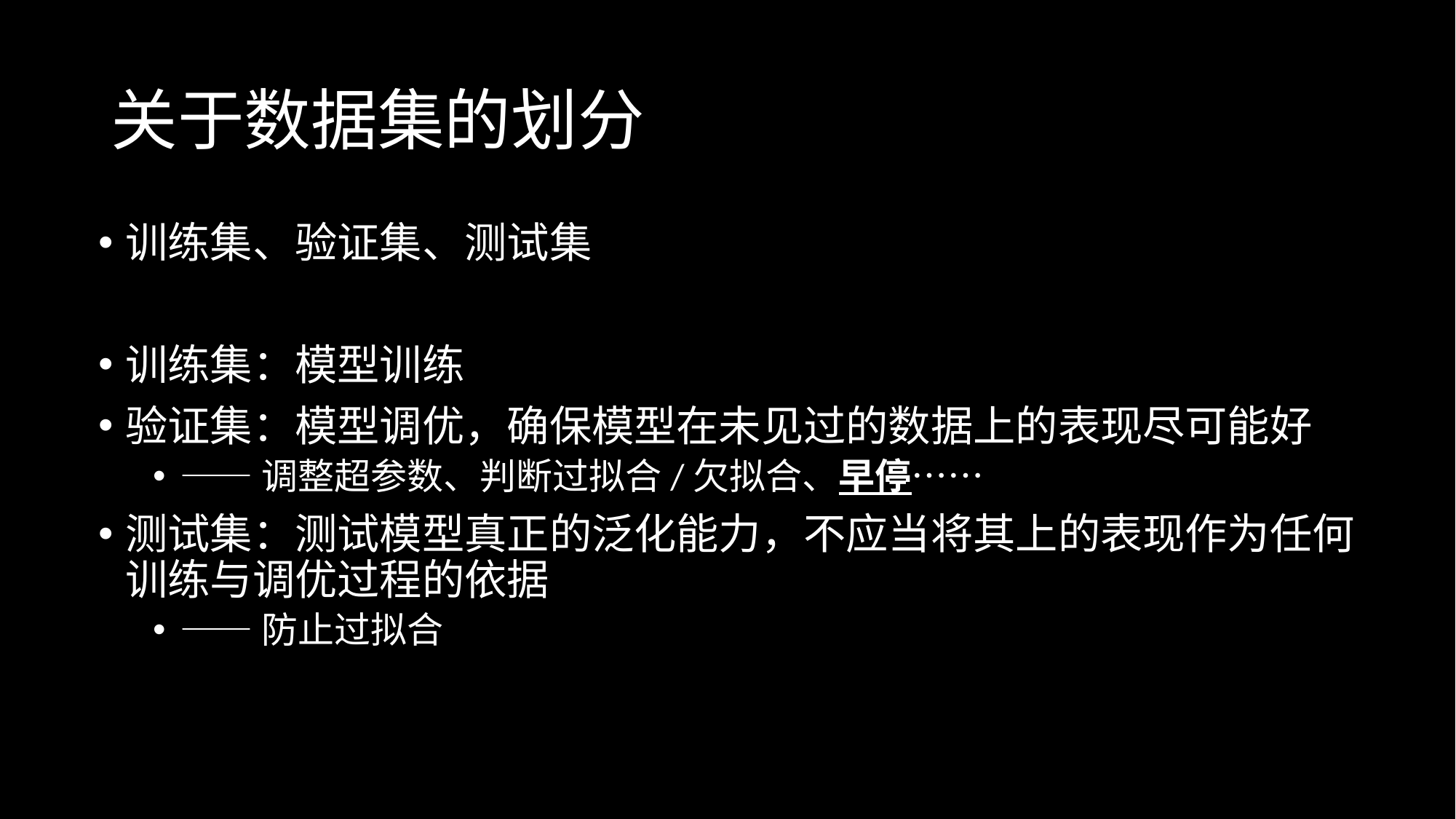

# 关于数据集的划分
训练集、验证集、测试集

训练集：模型训练
验证集：模型调优，确保模型在未见过的数据上的表现尽可能好
——调整超参数、判断过拟合/欠拟合、早停……
测试集：测试模型真正的泛化能力，不应当将其上的表现作为任何训练与调优过程的依据
——防止过拟合